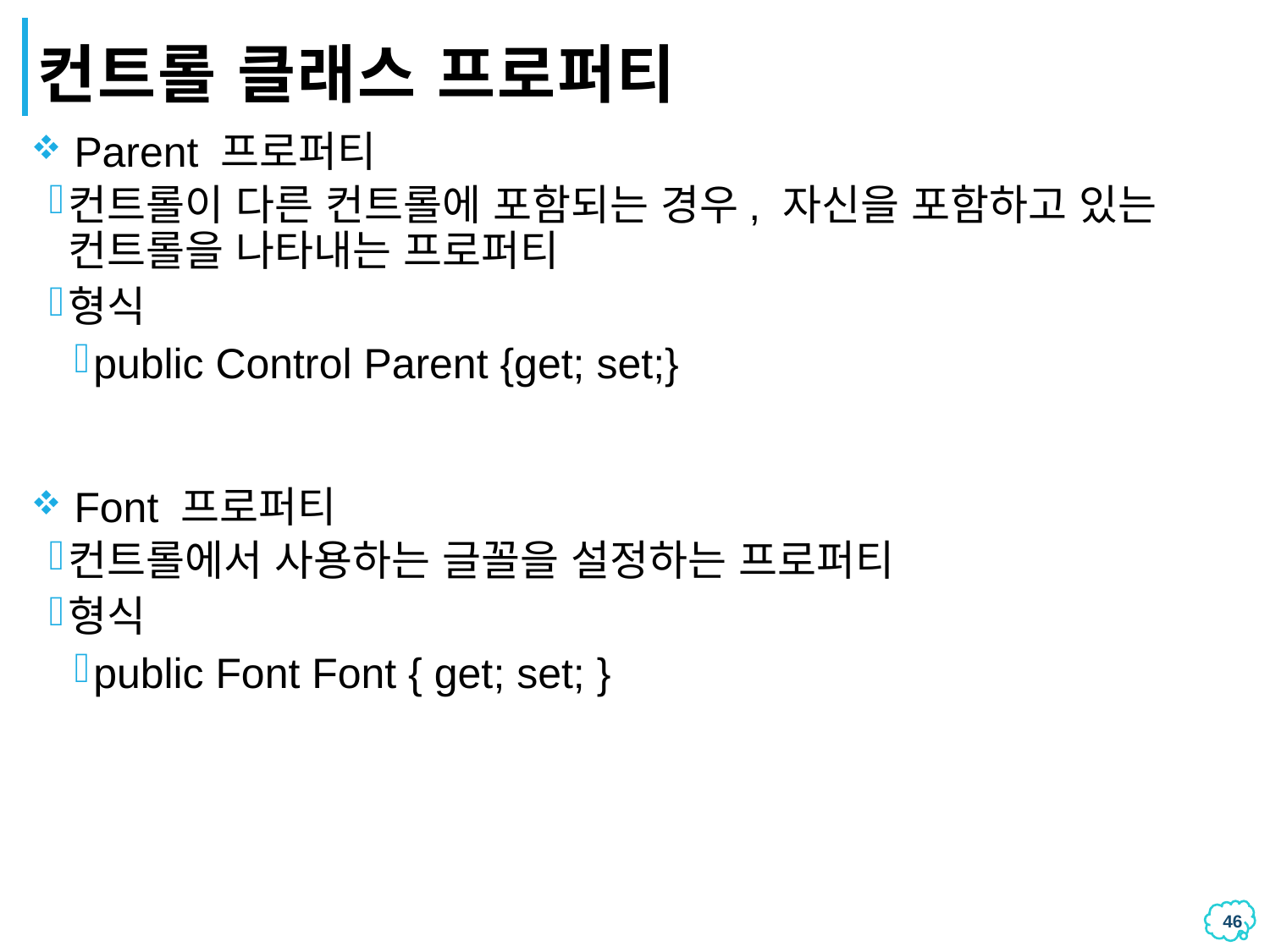

# 컨트롤 클래스 프로퍼티
 Parent 프로퍼티
컨트롤이 다른 컨트롤에 포함되는 경우, 자신을 포함하고 있는 컨트롤을 나타내는 프로퍼티
형식
public Control Parent {get; set;}

 Font 프로퍼티
컨트롤에서 사용하는 글꼴을 설정하는 프로퍼티
형식
public Font Font { get; set; }

46